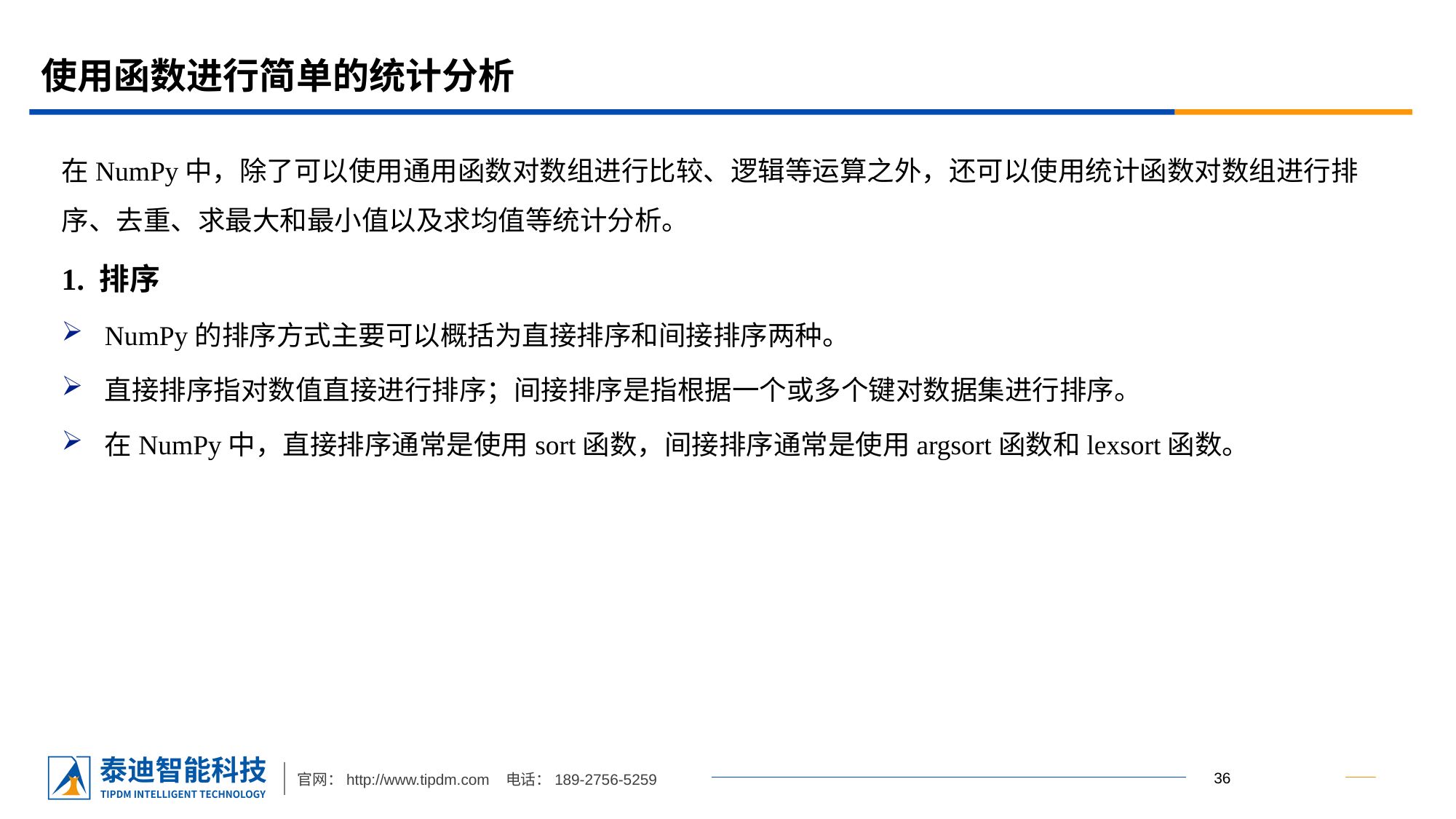

# 使用函数进行简单的统计分析
在NumPy中，除了可以使用通用函数对数组进行比较、逻辑等运算之外，还可以使用统计函数对数组进行排序、去重、求最大和最小值以及求均值等统计分析。
1. 排序
NumPy的排序方式主要可以概括为直接排序和间接排序两种。
直接排序指对数值直接进行排序；间接排序是指根据一个或多个键对数据集进行排序。
在NumPy中，直接排序通常是使用sort函数，间接排序通常是使用argsort函数和lexsort函数。